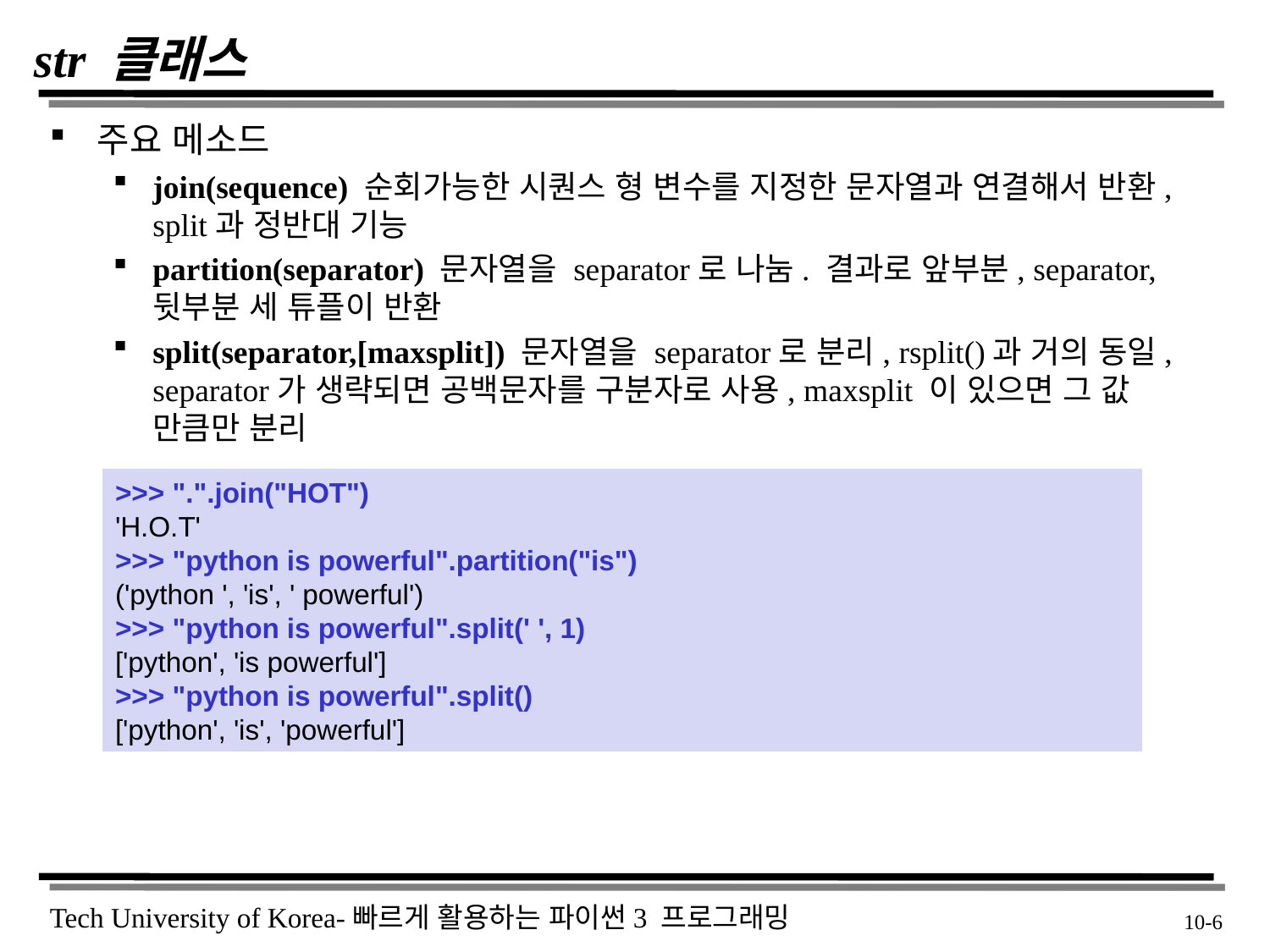

# str 클래스
주요 메소드
join(sequence) 순회가능한 시퀀스 형 변수를 지정한 문자열과 연결해서 반환, split과 정반대 기능
partition(separator) 문자열을 separator로 나눔. 결과로 앞부분, separator, 뒷부분 세 튜플이 반환
split(separator,[maxsplit]) 문자열을 separator로 분리, rsplit()과 거의 동일, separator가 생략되면 공백문자를 구분자로 사용, maxsplit 이 있으면 그 값 만큼만 분리

>>> ".".join("HOT")
'H.O.T'
>>> "python is powerful".partition("is")
('python ', 'is', ' powerful')
>>> "python is powerful".split(' ', 1)
['python', 'is powerful']
>>> "python is powerful".split()
['python', 'is', 'powerful']
 10-6